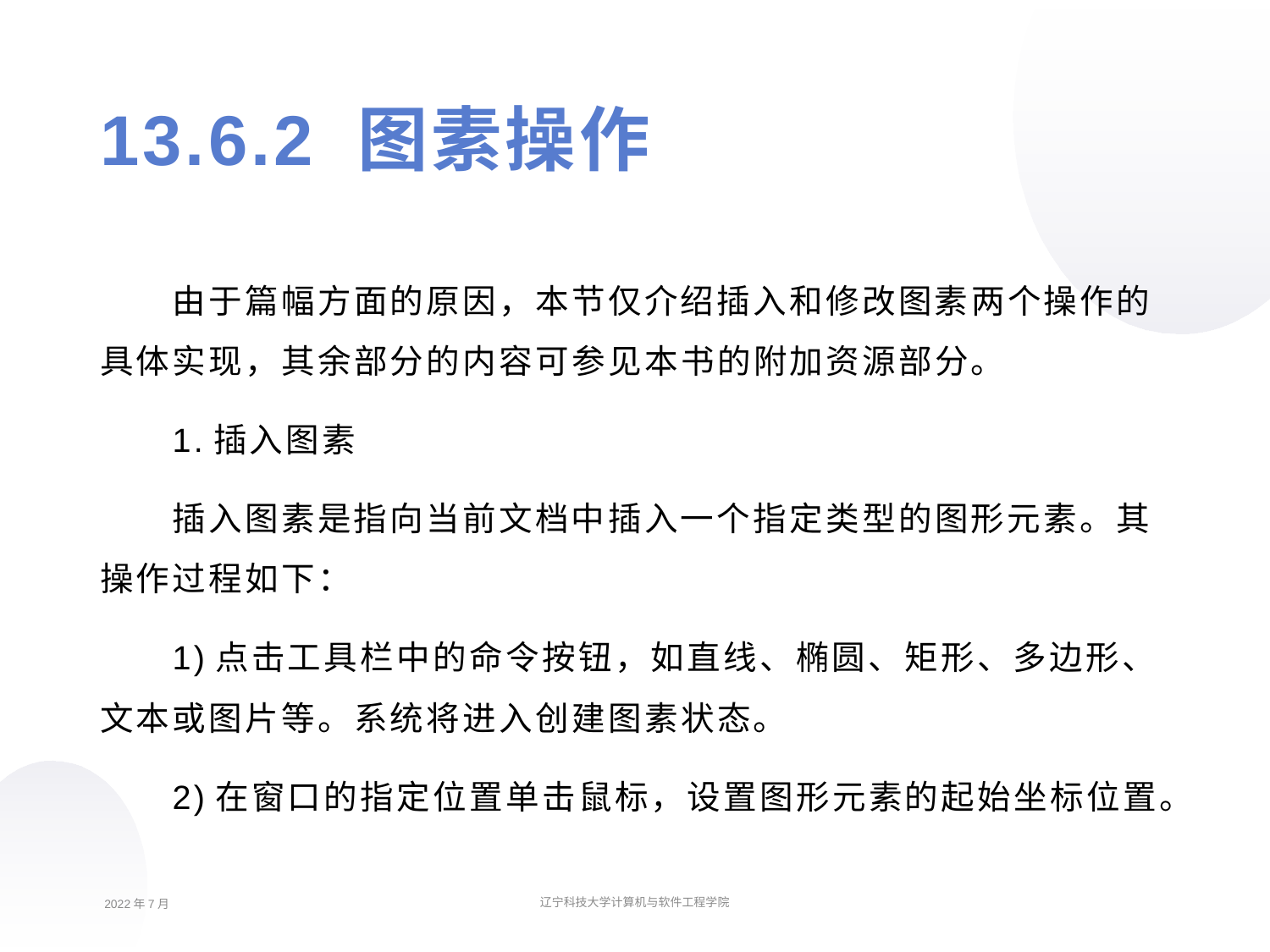

13.6.2 图素操作
由于篇幅方面的原因，本节仅介绍插入和修改图素两个操作的具体实现，其余部分的内容可参见本书的附加资源部分。
1.插入图素
插入图素是指向当前文档中插入一个指定类型的图形元素。其操作过程如下：
1)点击工具栏中的命令按钮，如直线、椭圆、矩形、多边形、文本或图片等。系统将进入创建图素状态。
2)在窗口的指定位置单击鼠标，设置图形元素的起始坐标位置。

2022年7月
辽宁科技大学计算机与软件工程学院
109